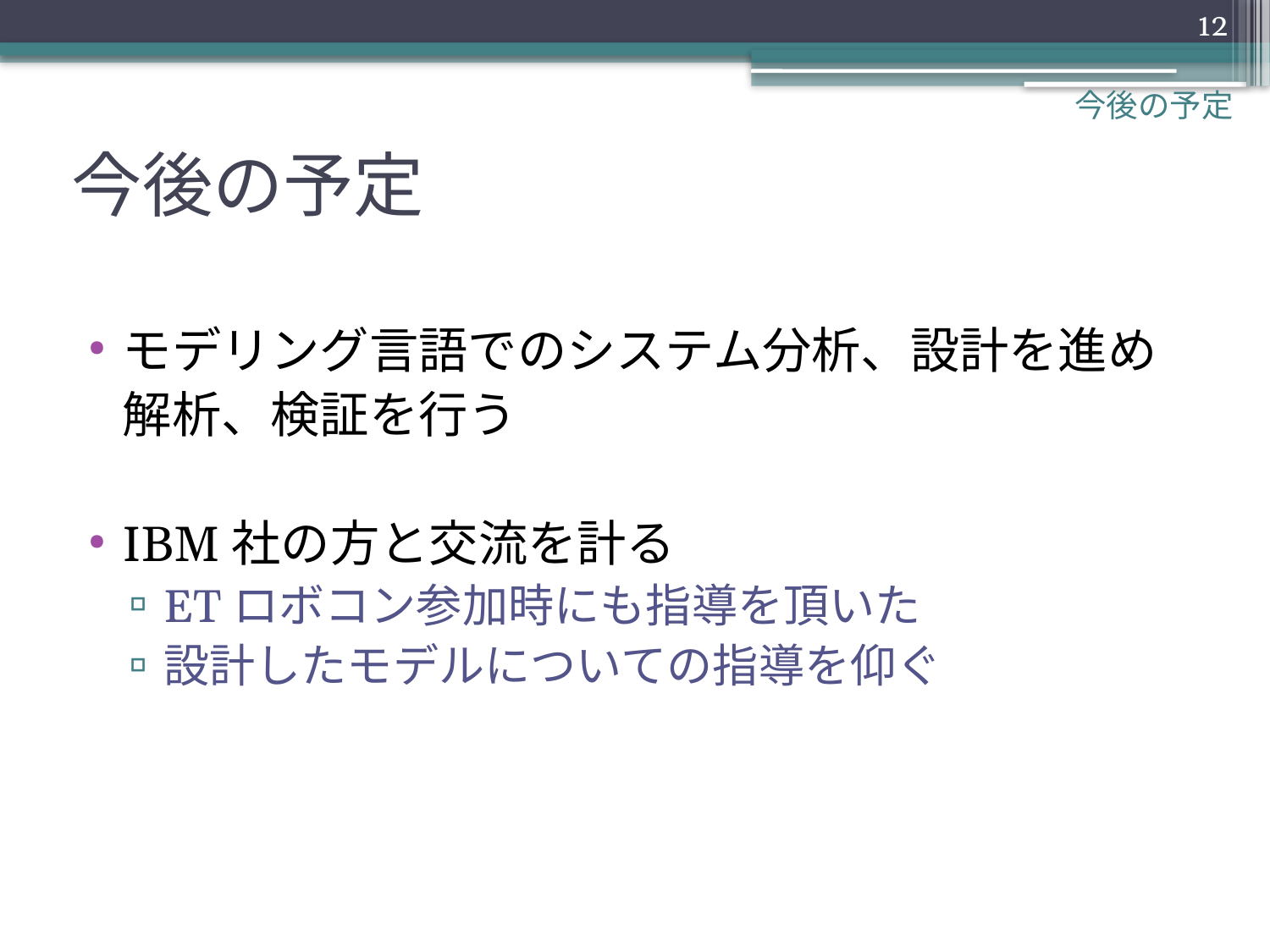

12
今後の予定
# 今後の予定

モデリング言語でのシステム分析、設計を進め
	解析、検証を行う

IBM社の方と交流を計る
ETロボコン参加時にも指導を頂いた
設計したモデルについての指導を仰ぐ